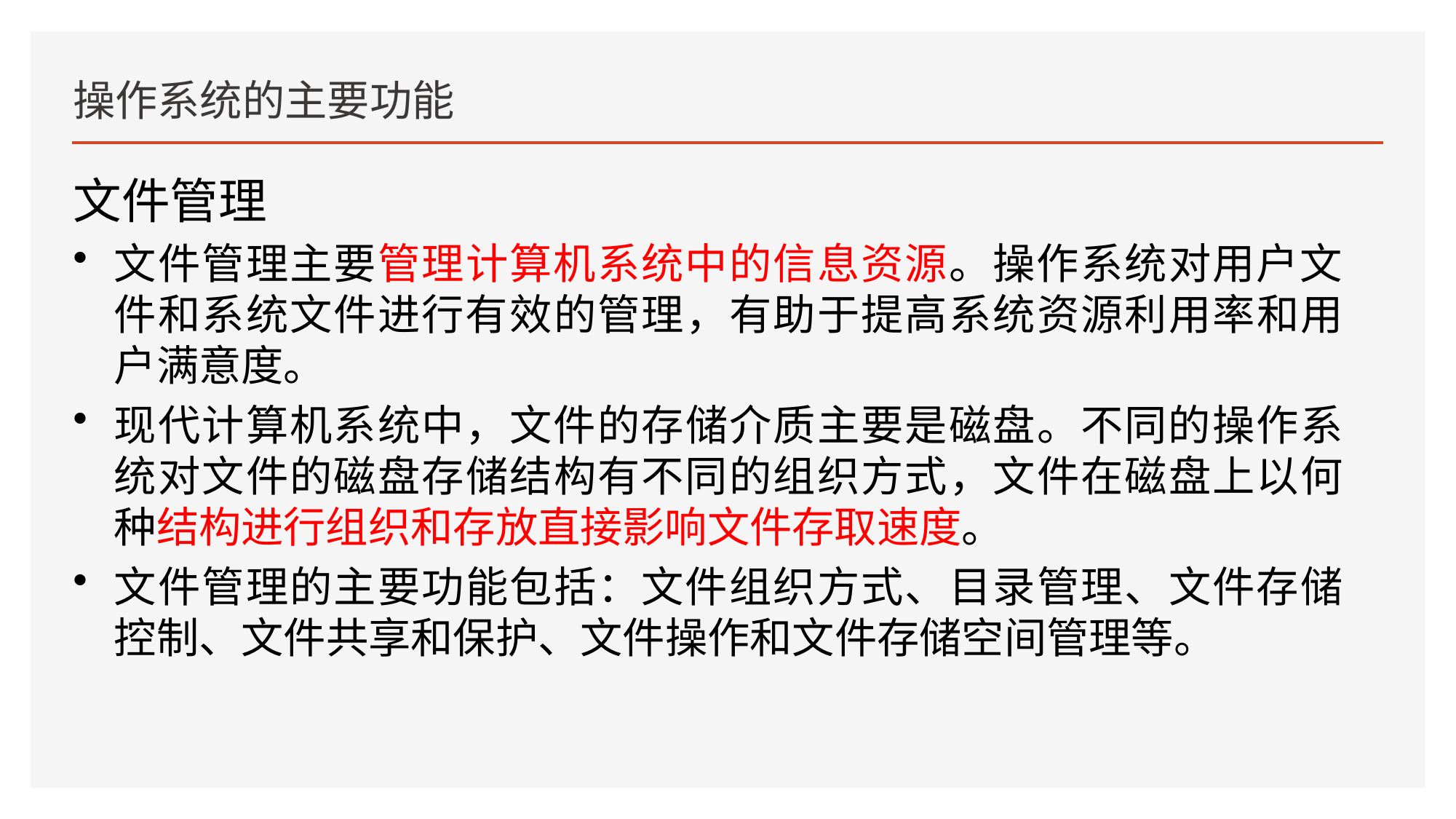

# 操作系统的主要功能
文件管理
文件管理主要管理计算机系统中的信息资源。操作系统对用户文件和系统文件进行有效的管理，有助于提高系统资源利用率和用户满意度。
现代计算机系统中，文件的存储介质主要是磁盘。不同的操作系统对文件的磁盘存储结构有不同的组织方式，文件在磁盘上以何种结构进行组织和存放直接影响文件存取速度。
文件管理的主要功能包括：文件组织方式、目录管理、文件存储控制、文件共享和保护、文件操作和文件存储空间管理等。